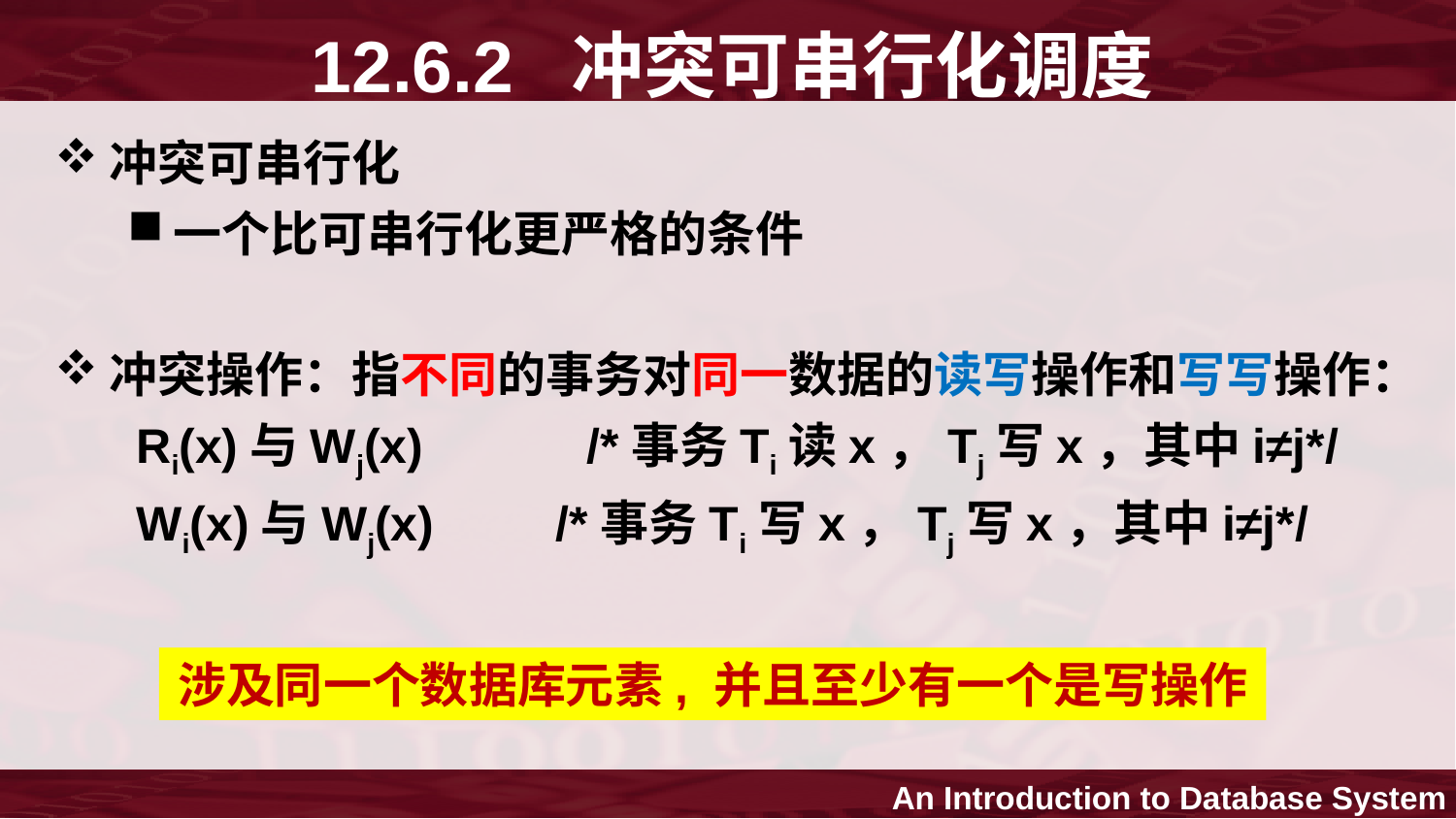

12.6.2  冲突可串行化调度
冲突可串行化
一个比可串行化更严格的条件

冲突操作：指不同的事务对同一数据的读写操作和写写操作：
  	  Ri(x)与Wj(x)	   /*事务Ti读x，Tj写x，其中i≠j*/
	  Wi(x)与Wj(x)         /*事务Ti写x，Tj写x，其中i≠j*/
涉及同一个数据库元素, 并且至少有一个是写操作